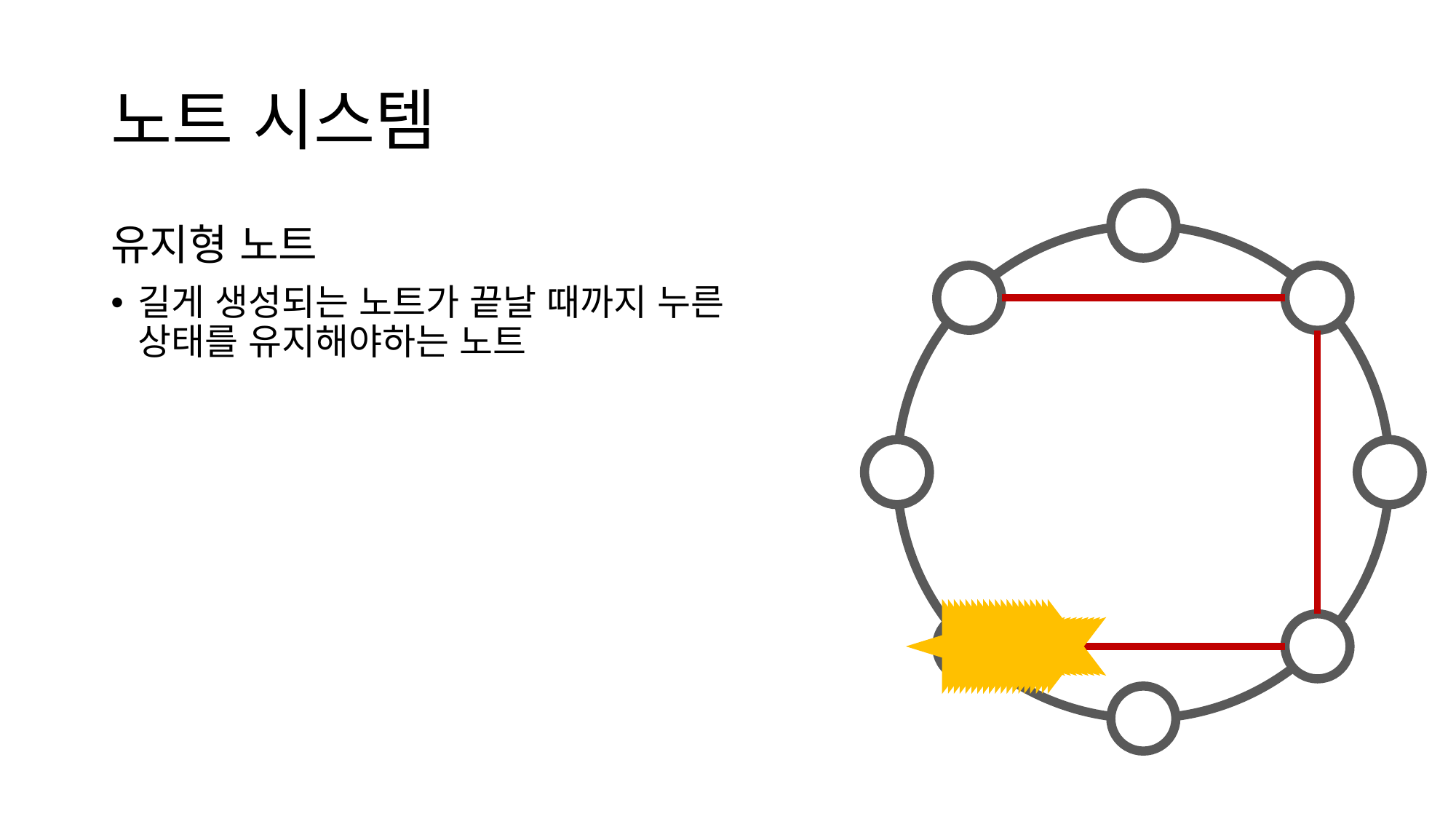

# 노트 시스템

유지형 노트
길게 생성되는 노트가 끝날 때까지 누른 상태를 유지해야하는 노트